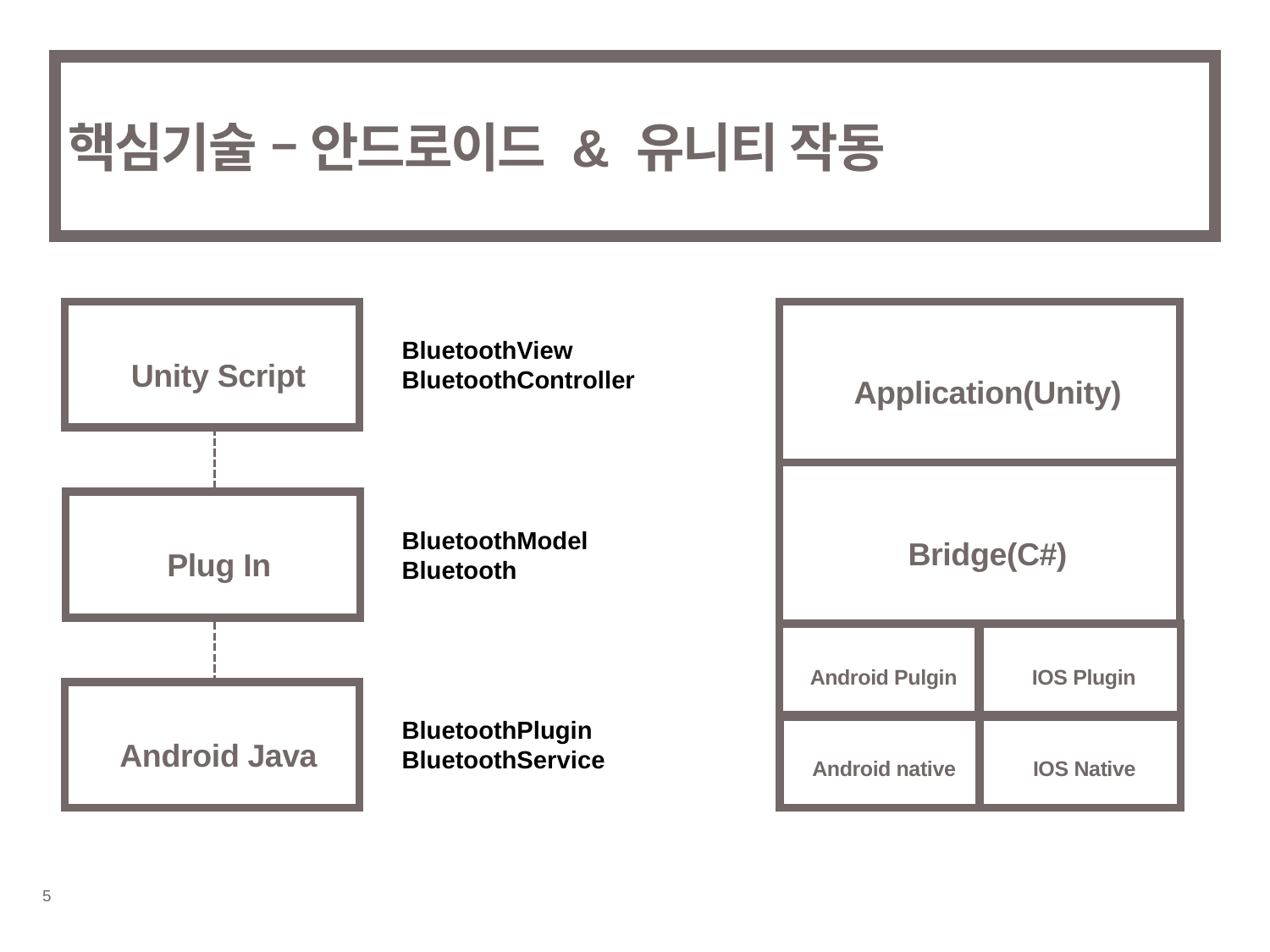

# 핵심기술 – 안드로이드 & 유니티 작동

Unity Script

Application(Unity)

Bridge(C#)

Android Pulgin

IOS Plugin

Android native

IOS Native
BluetoothView
BluetoothController

Plug In
BluetoothModel
Bluetooth

Android Java
BluetoothPlugin
BluetoothService